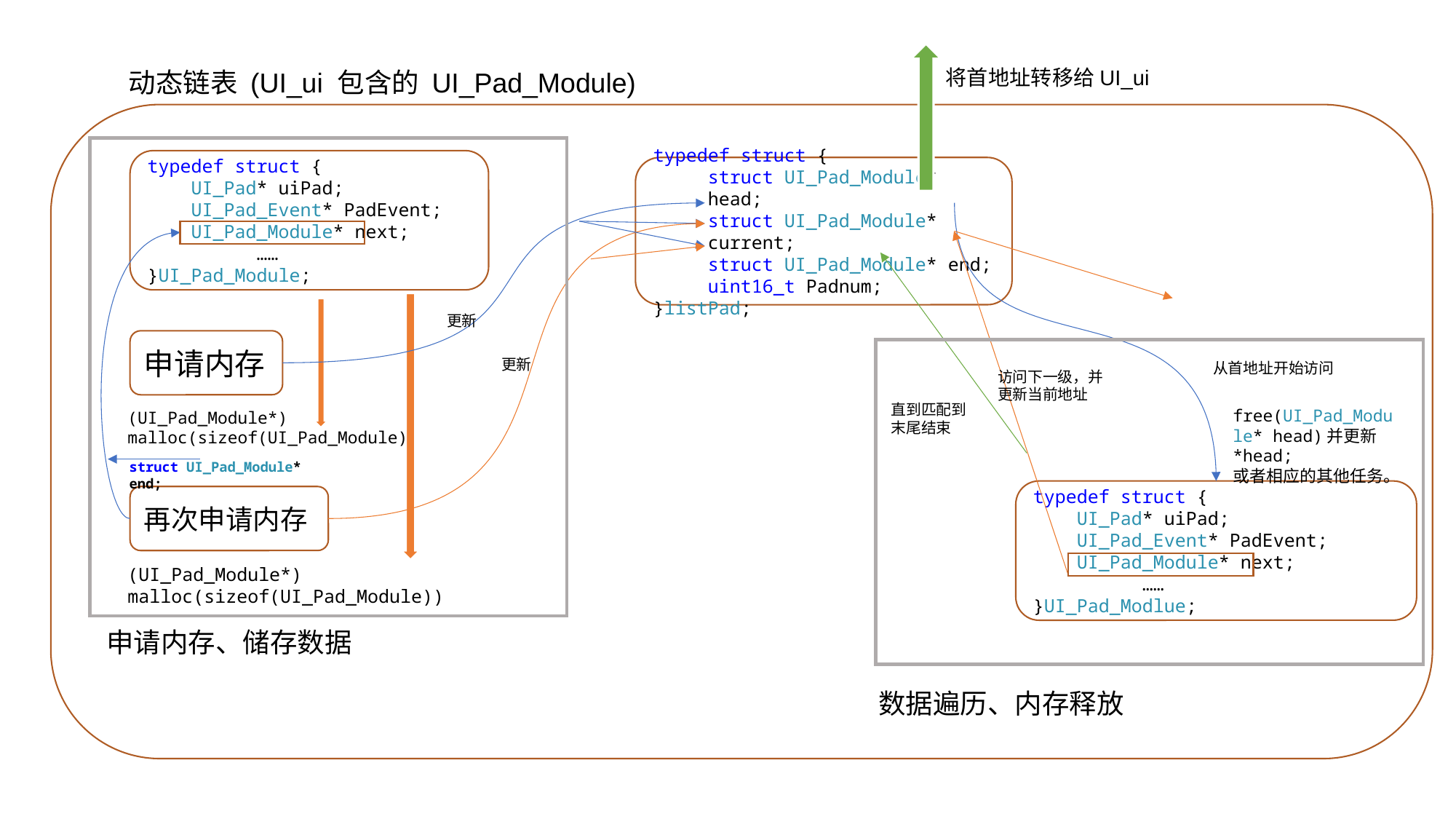

将首地址转移给UI_ui
动态链表 (UI_ui 包含的 UI_Pad_Module)

typedef struct {
    UI_Pad* uiPad;
    UI_Pad_Event* PadEvent;
    UI_Pad_Module* next;
	……
}UI_Pad_Module;
typedef struct {
struct UI_Pad_Module* head;
struct UI_Pad_Module* current;
struct UI_Pad_Module* end;
uint16_t Padnum;
}listPad;

更新
申请内存

更新
从首地址开始访问
访问下一级，并更新当前地址
直到匹配到末尾结束
free(UI_Pad_Module* head)并更新 *head;
或者相应的其他任务。
(UI_Pad_Module*) malloc(sizeof(UI_Pad_Module))
struct UI_Pad_Module* end;
typedef struct {
    UI_Pad* uiPad;
    UI_Pad_Event* PadEvent;
    UI_Pad_Module* next;
	……
}UI_Pad_Modlue;
再次申请内存

(UI_Pad_Module*) malloc(sizeof(UI_Pad_Module))
申请内存、储存数据
数据遍历、内存释放